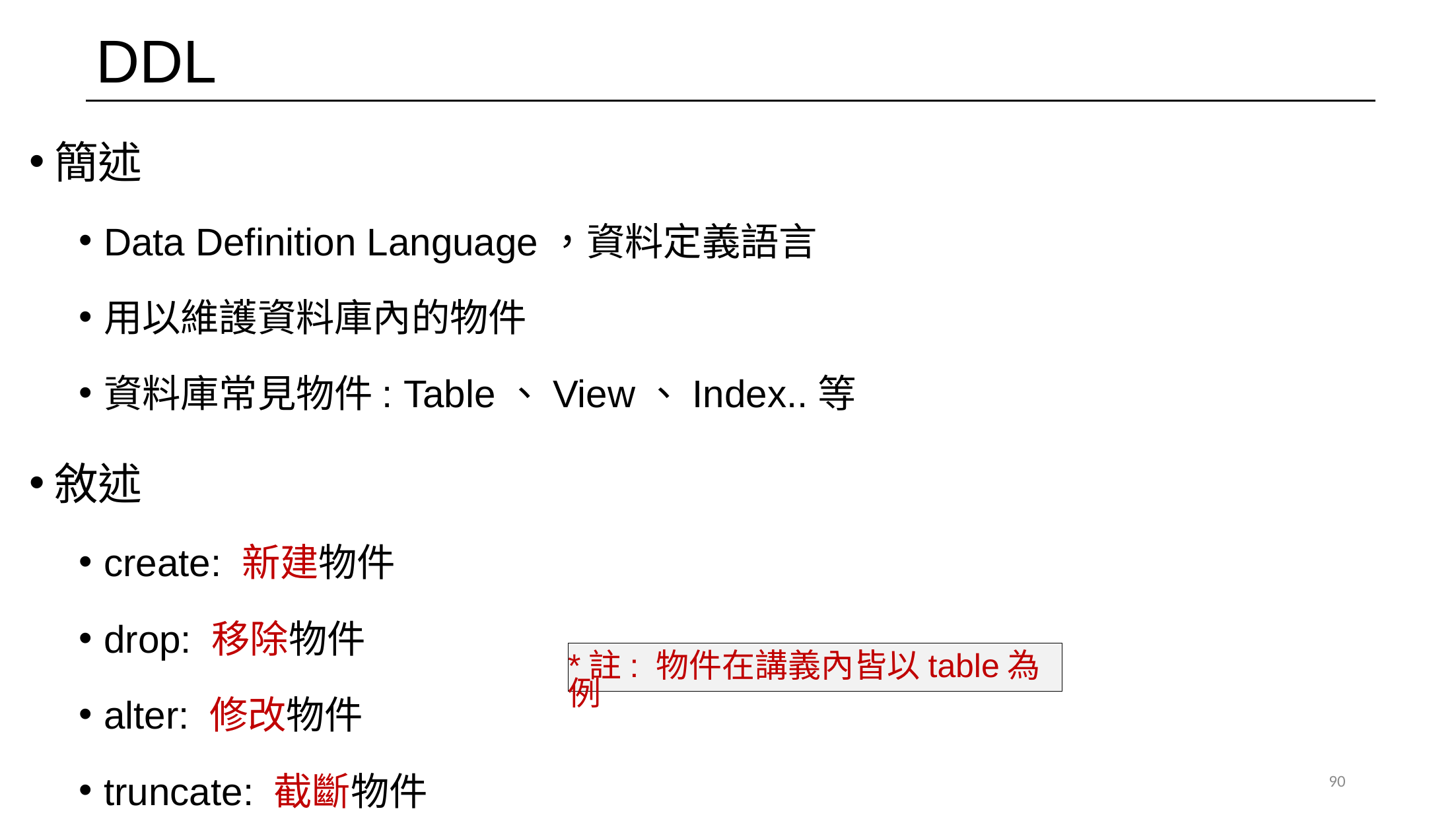

# DDL
簡述
Data Definition Language，資料定義語言
用以維護資料庫內的物件
資料庫常見物件: Table、View、Index..等
敘述
create: 新建物件
drop: 移除物件
alter: 修改物件
truncate: 截斷物件
*註: 物件在講義內皆以table為例
90